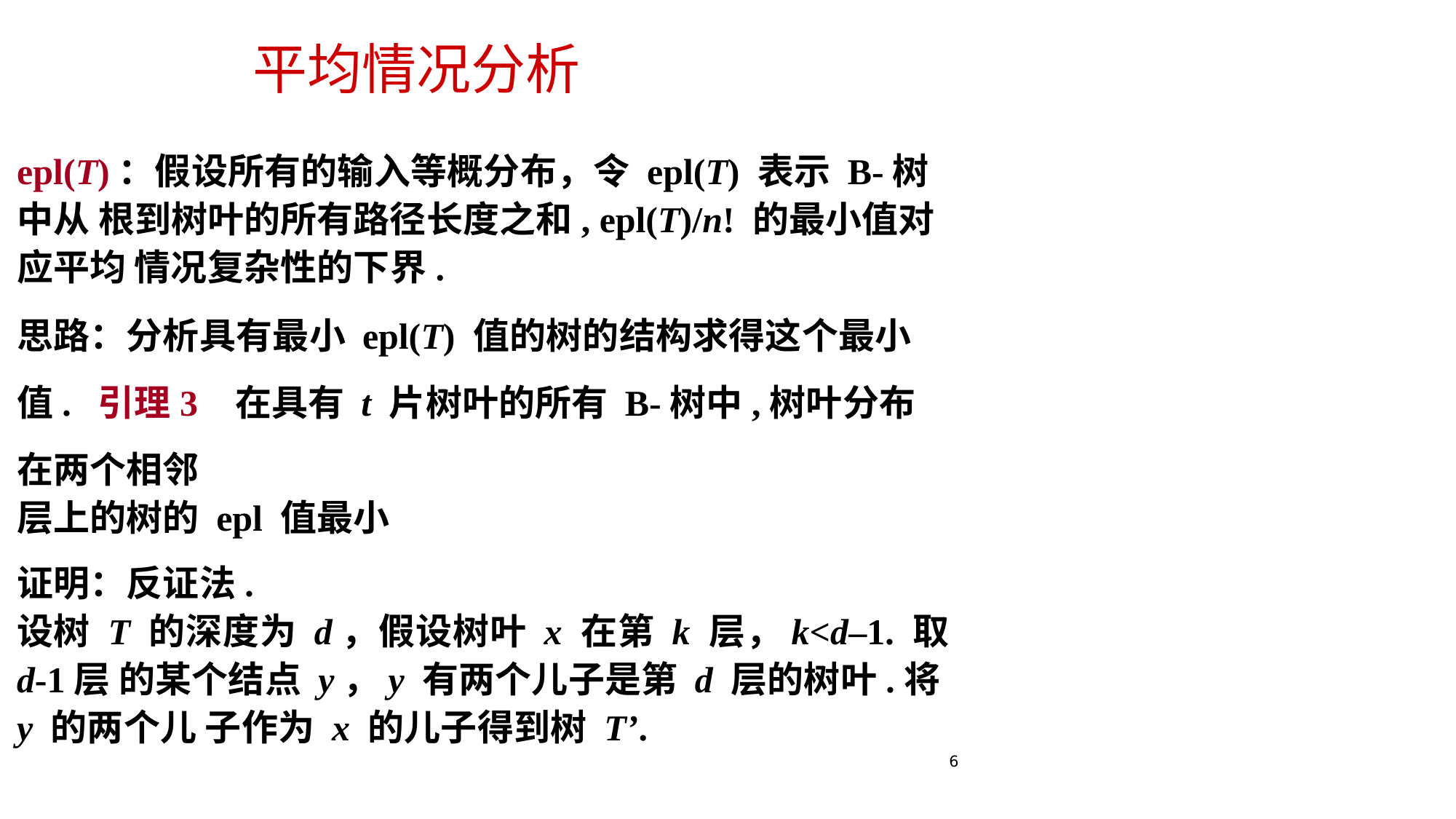

# 平均情况分析
epl(T)：假设所有的输入等概分布，令 epl(T) 表示 B-树中从 根到树叶的所有路径长度之和, epl(T)/n! 的最小值对应平均 情况复杂性的下界.
思路：分析具有最小 epl(T) 值的树的结构求得这个最小值.  引理3	在具有 t 片树叶的所有 B-树中,树叶分布在两个相邻
层上的树的 epl 值最小
证明：反证法.
设树 T 的深度为 d，假设树叶 x 在第 k 层，k<d–1. 取 d-1层 的某个结点 y，y 有两个儿子是第 d 层的树叶.将y 的两个儿 子作为 x 的儿子得到树 T’.
6